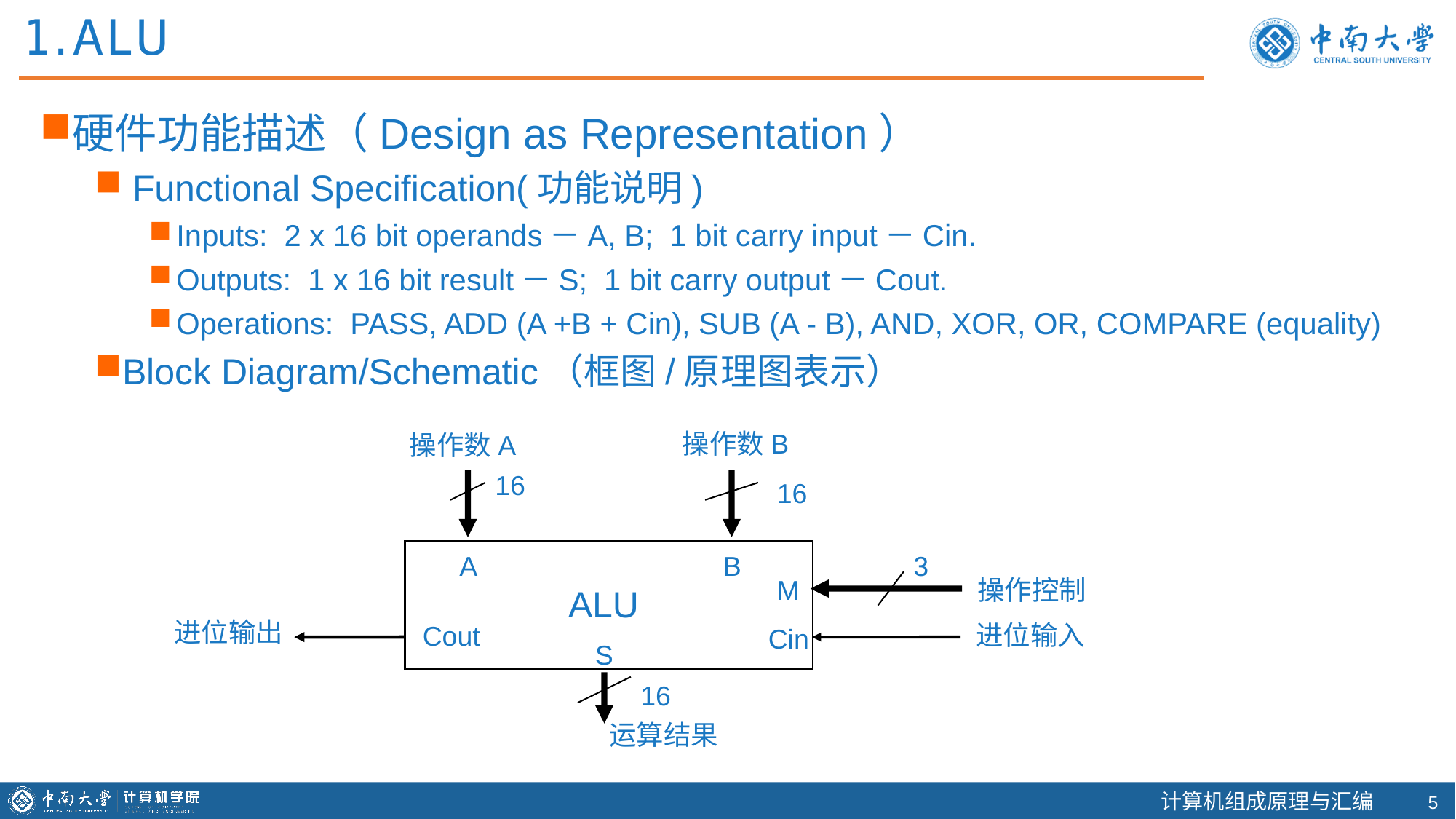

1.ALU
硬件功能描述（Design as Representation）
 Functional Specification(功能说明)
Inputs:  2 x 16 bit operands－A, B;  1 bit carry input－Cin.
Outputs:  1 x 16 bit result－S;  1 bit carry output－Cout.
Operations:  PASS, ADD (A +B + Cin), SUB (A - B), AND, XOR, OR, COMPARE (equality)
Block Diagram/Schematic（框图/原理图表示）

操作数B
操作数A

16

16

A
B
3

M
操作控制
ALU

进位输出
进位输入
Cout
Cin

S

16
运算结果
5